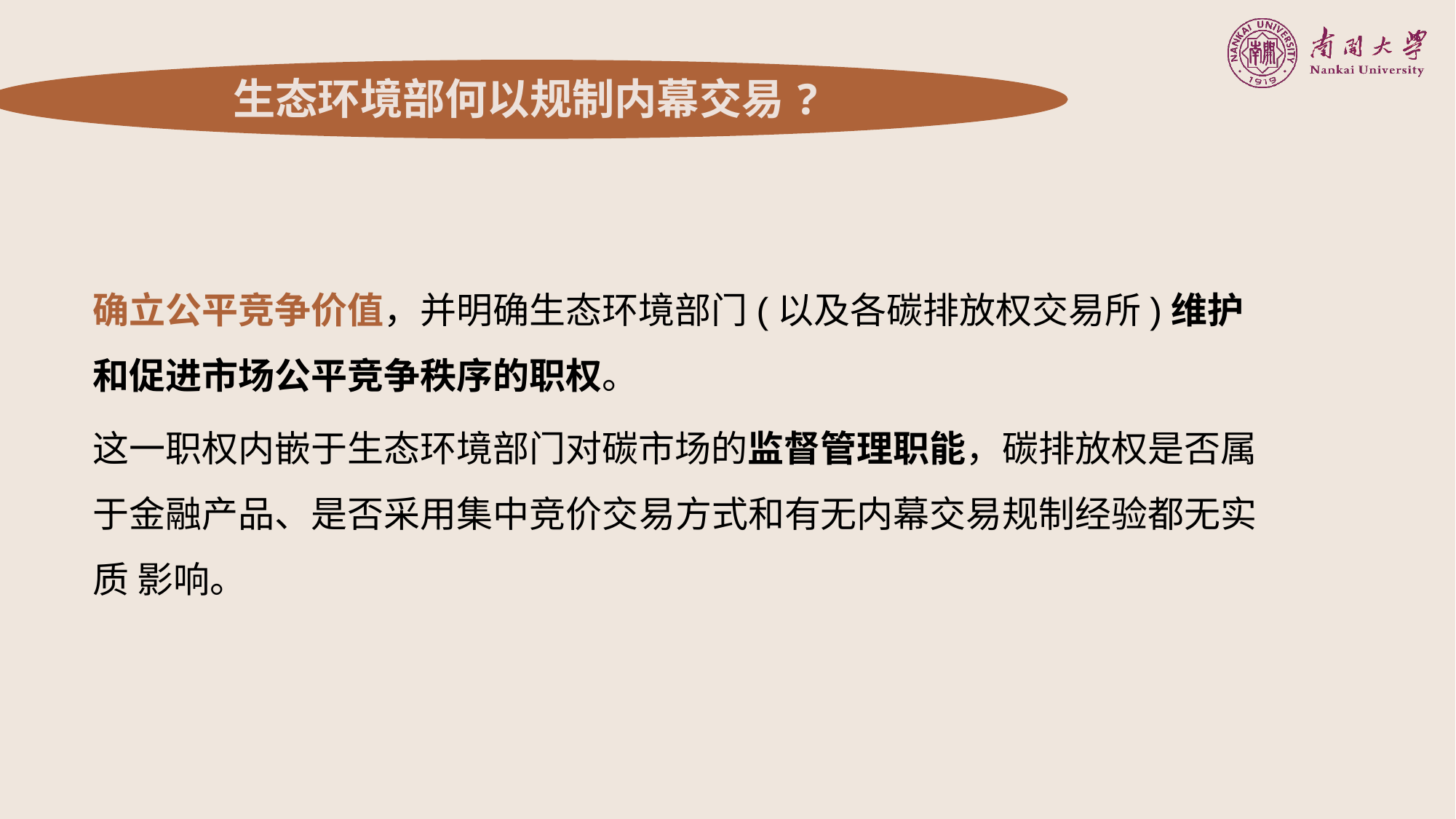

生态环境部何以规制内幕交易?
确立公平竞争价值，并明确生态环境部门(以及各碳排放权交易所)维护和促进市场公平竞争秩序的职权。
这一职权内嵌于生态环境部门对碳市场的监督管理职能，碳排放权是否属于金融产品、是否采用集中竞价交易方式和有无内幕交易规制经验都无实质 影响。